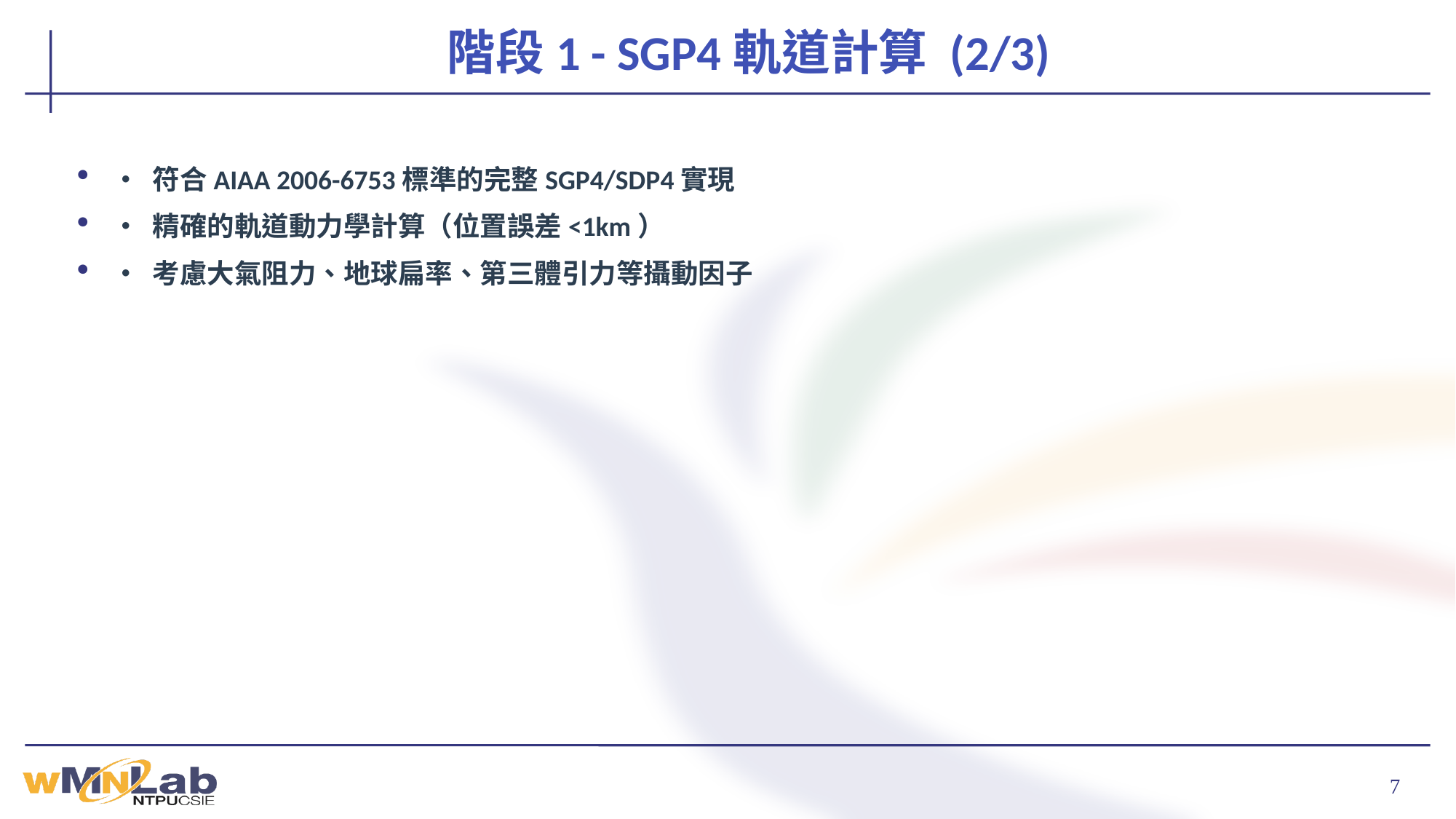

# 階段1 - SGP4軌道計算 (2/3)

• 符合AIAA 2006-6753標準的完整SGP4/SDP4實現
• 精確的軌道動力學計算（位置誤差<1km）
• 考慮大氣阻力、地球扁率、第三體引力等攝動因子